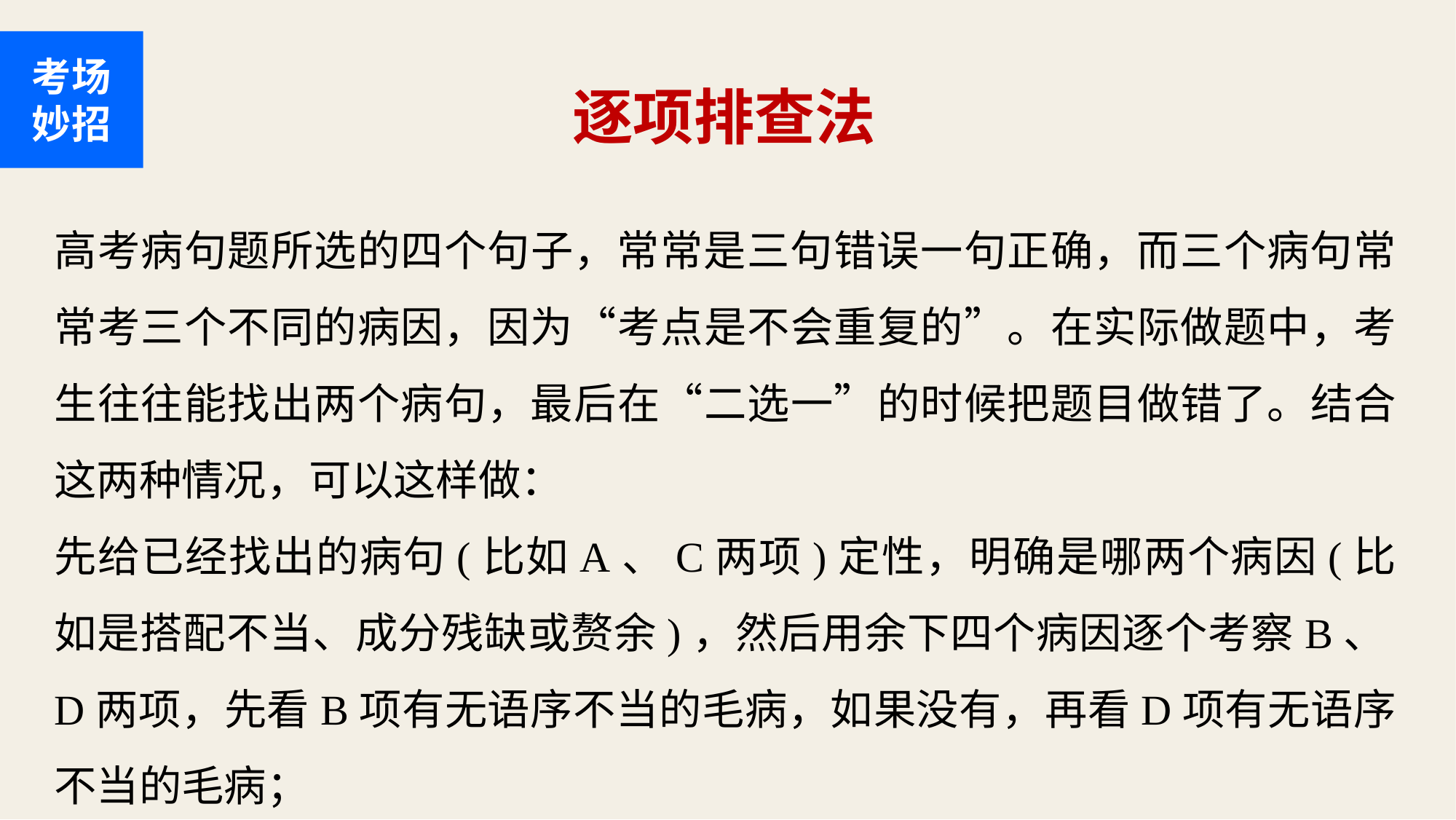

考场
妙招
逐项排查法
高考病句题所选的四个句子，常常是三句错误一句正确，而三个病句常常考三个不同的病因，因为“考点是不会重复的”。在实际做题中，考生往往能找出两个病句，最后在“二选一”的时候把题目做错了。结合这两种情况，可以这样做：
先给已经找出的病句(比如A、C两项)定性，明确是哪两个病因(比如是搭配不当、成分残缺或赘余)，然后用余下四个病因逐个考察B、D两项，先看B项有无语序不当的毛病，如果没有，再看D项有无语序不当的毛病；